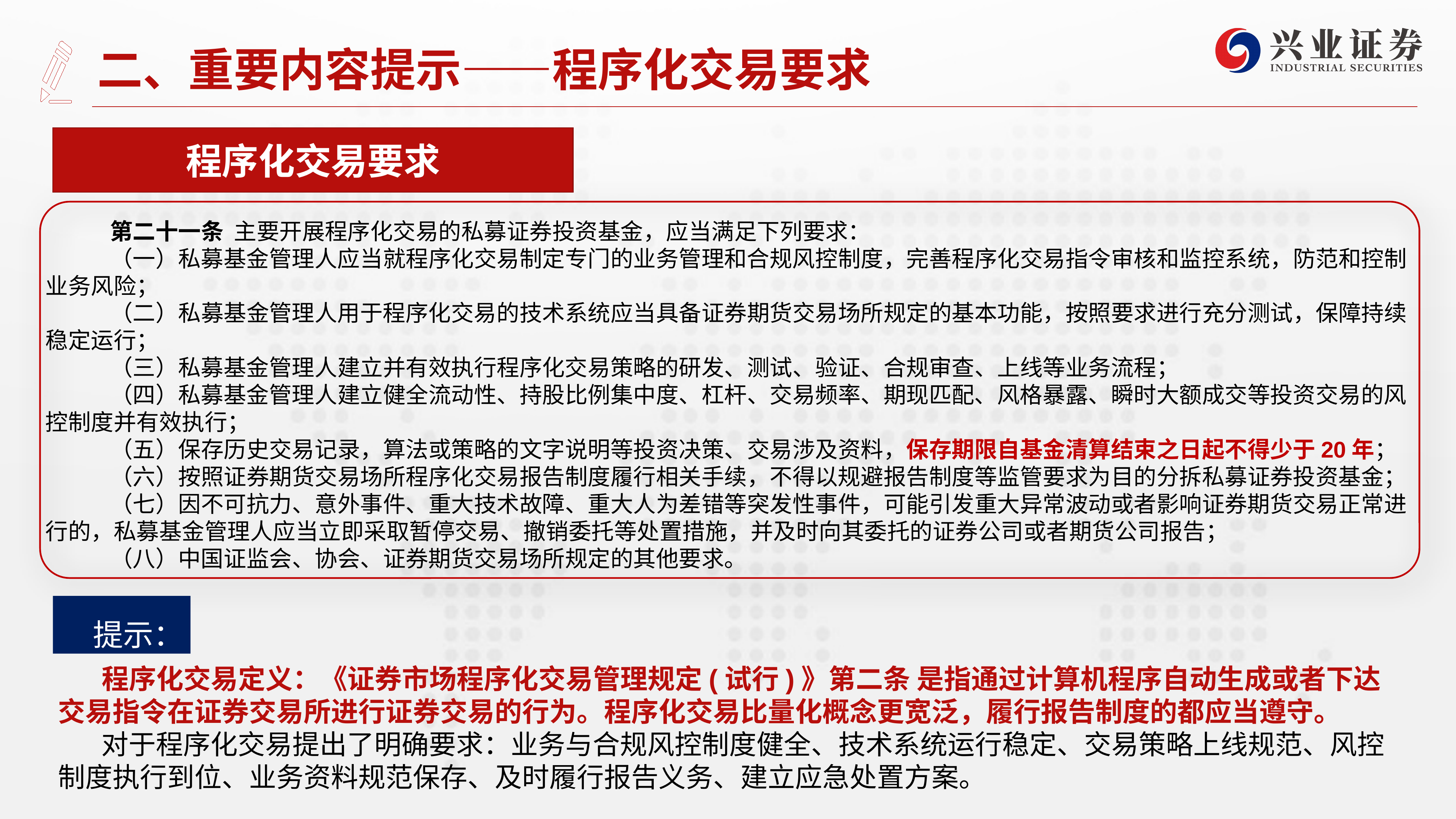

# 二、重要内容提示——程序化交易要求
程序化交易要求

第二十一条  主要开展程序化交易的私募证券投资基金，应当满足下列要求：
（一）私募基金管理人应当就程序化交易制定专门的业务管理和合规风控制度，完善程序化交易指令审核和监控系统，防范和控制业务风险；
（二）私募基金管理人用于程序化交易的技术系统应当具备证券期货交易场所规定的基本功能，按照要求进行充分测试，保障持续稳定运行；
（三）私募基金管理人建立并有效执行程序化交易策略的研发、测试、验证、合规审查、上线等业务流程；
（四）私募基金管理人建立健全流动性、持股比例集中度、杠杆、交易频率、期现匹配、风格暴露、瞬时大额成交等投资交易的风控制度并有效执行；
（五）保存历史交易记录，算法或策略的文字说明等投资决策、交易涉及资料，保存期限自基金清算结束之日起不得少于20年；
（六）按照证券期货交易场所程序化交易报告制度履行相关手续，不得以规避报告制度等监管要求为目的分拆私募证券投资基金；
（七）因不可抗力、意外事件、重大技术故障、重大人为差错等突发性事件，可能引发重大异常波动或者影响证券期货交易正常进行的，私募基金管理人应当立即采取暂停交易、撤销委托等处置措施，并及时向其委托的证券公司或者期货公司报告；
（八）中国证监会、协会、证券期货交易场所规定的其他要求。
    提示：
      程序化交易定义：《证券市场程序化交易管理规定(试行)》第二条 是指通过计算机程序自动生成或者下达交易指令在证券交易所进行证券交易的行为。程序化交易比量化概念更宽泛，履行报告制度的都应当遵守。
      对于程序化交易提出了明确要求：业务与合规风控制度健全、技术系统运行稳定、交易策略上线规范、风控制度执行到位、业务资料规范保存、及时履行报告义务、建立应急处置方案。